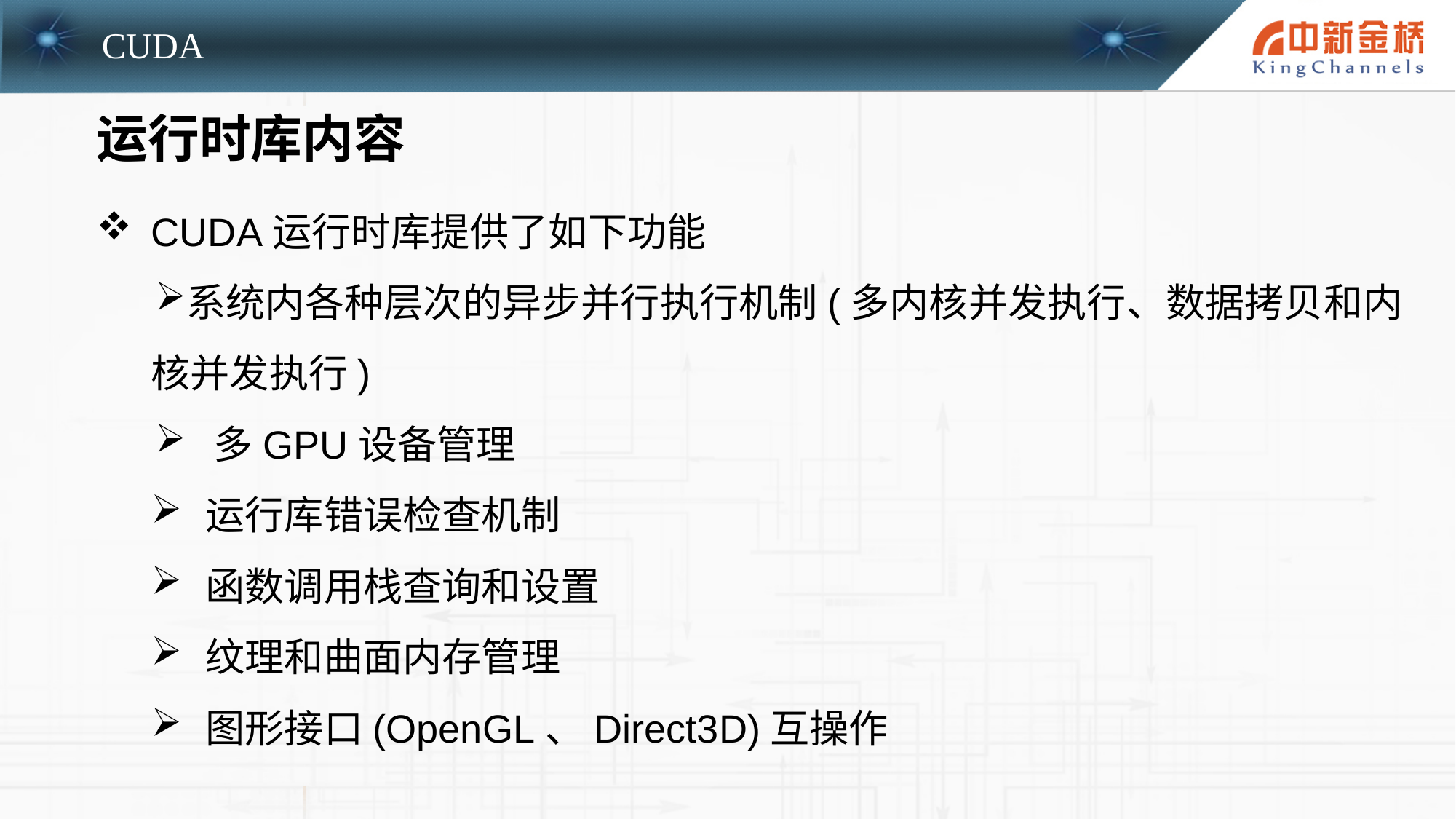

运行时库内容
CUDA运行时库提供了如下功能
系统内各种层次的异步并行执行机制(多内核并发执行、数据拷贝和内核并发执行)
  多GPU设备管理
运行库错误检查机制
函数调用栈查询和设置
纹理和曲面内存管理
图形接口(OpenGL、Direct3D)互操作